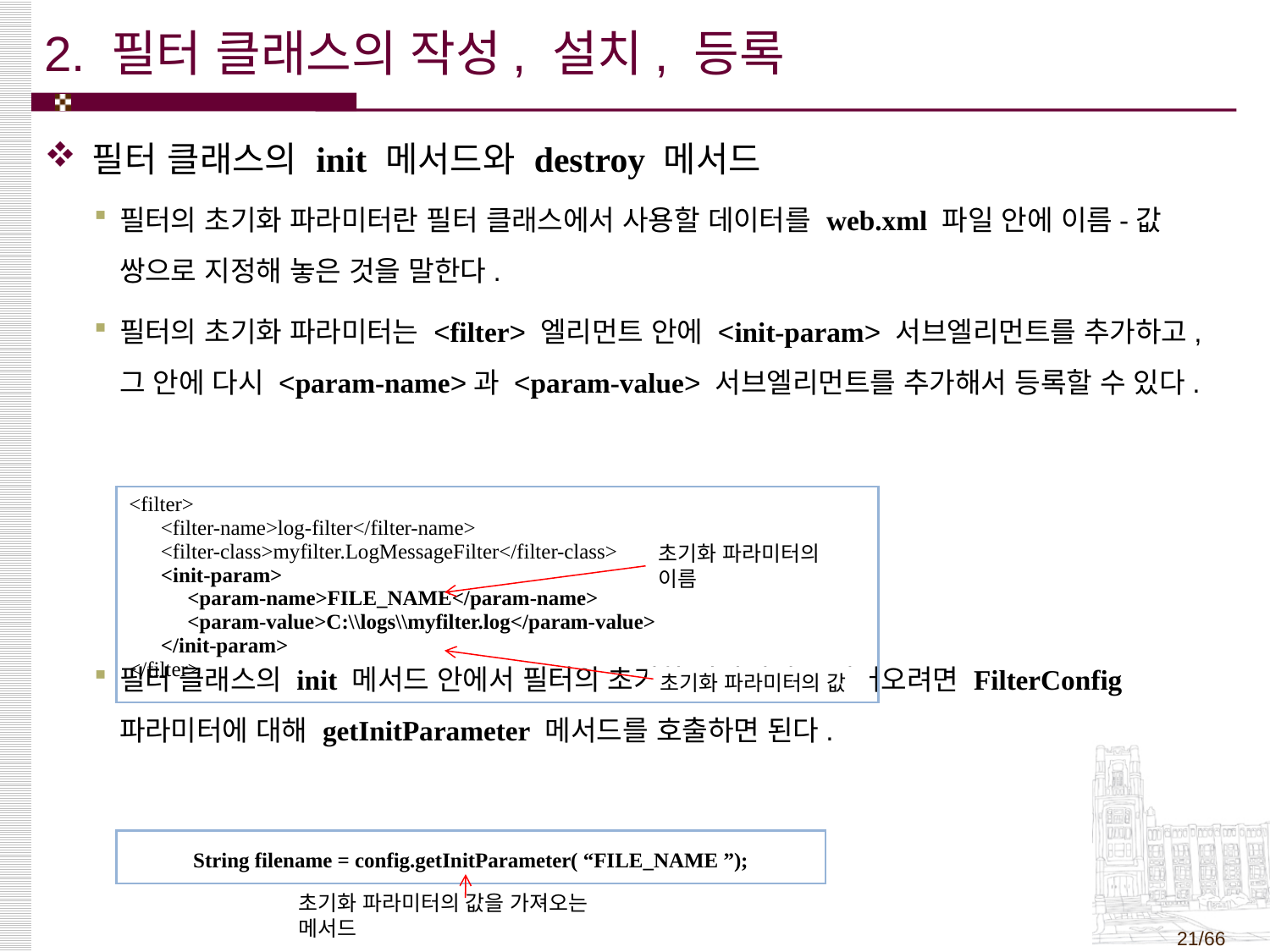

# 2. 필터 클래스의 작성, 설치, 등록
필터 클래스의 init 메서드와 destroy 메서드
필터의 초기화 파라미터란 필터 클래스에서 사용할 데이터를 web.xml 파일 안에 이름-값 쌍으로 지정해 놓은 것을 말한다.
필터의 초기화 파라미터는 <filter> 엘리먼트 안에 <init-param> 서브엘리먼트를 추가하고, 그 안에 다시 <param-name>과 <param-value> 서브엘리먼트를 추가해서 등록할 수 있다.

필터 클래스의 init 메서드 안에서 필터의 초기화 파라미터를 읽어오려면 FilterConfig 파라미터에 대해 getInitParameter 메서드를 호출하면 된다.

| <filter> <filter-name>log-filter</filter-name> <filter-class>myfilter.LogMessageFilter</filter-class> <init-param> <param-name>FILE\_NAME</param-name> <param-value>C:\\logs\\myfilter.log</param-value> </init-param> </filter> |
| --- |
초기화 파라미터의 이름
초기화 파라미터의 값
| String filename = config.getInitParameter( “FILE\_NAME ”); |
| --- |
초기화 파라미터의 값을 가져오는 메서드